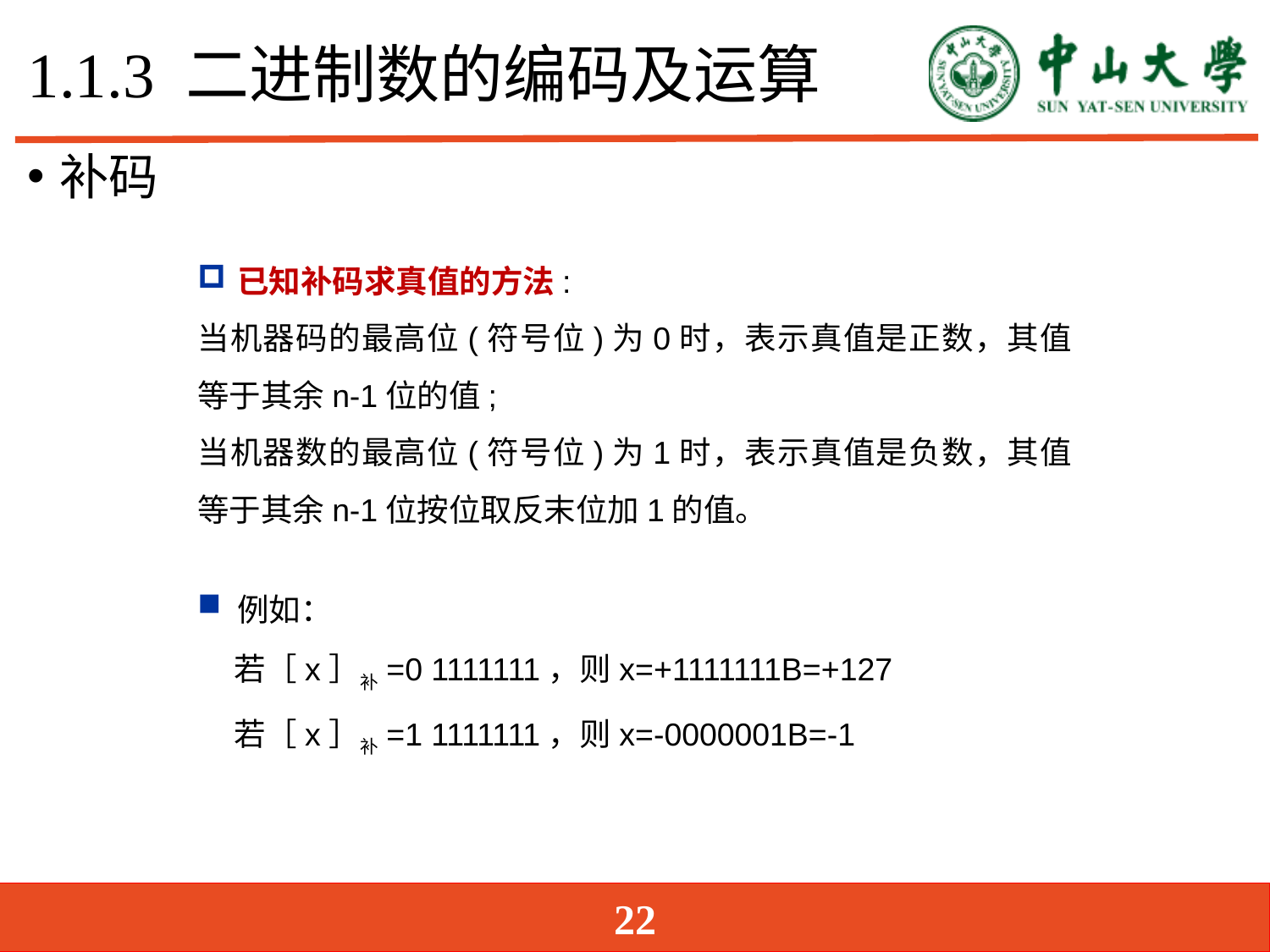

# 1.1.3 二进制数的编码及运算
补码
已知补码求真值的方法:
当机器码的最高位(符号位)为0时，表示真值是正数，其值等于其余n-1位的值;
当机器数的最高位(符号位)为1时，表示真值是负数，其值等于其余n-1位按位取反末位加1的值。
例如：
    若［x］补=0 1111111，则x=+1111111B=+127
    若［x］补=1 1111111，则x=-0000001B=-1
22